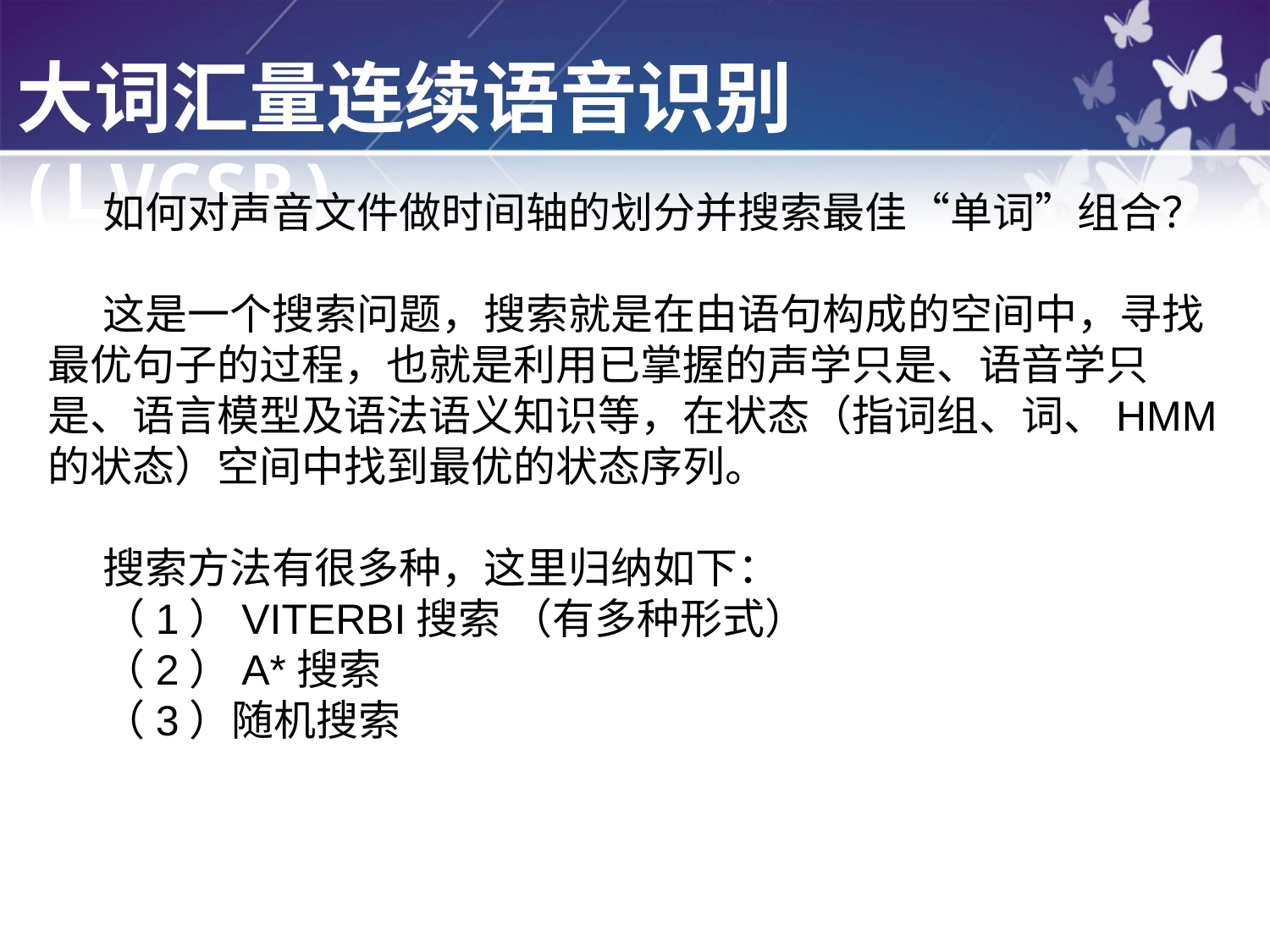

大词汇量连续语音识别 (LVCSR)

如何对声音文件做时间轴的划分并搜索最佳“单词”组合？

这是一个搜索问题，搜索就是在由语句构成的空间中，寻找最优句子的过程，也就是利用已掌握的声学只是、语音学只是、语言模型及语法语义知识等，在状态（指词组、词、HMM的状态）空间中找到最优的状态序列。

搜索方法有很多种，这里归纳如下：
（1）VITERBI搜索 （有多种形式）
（2）A*搜索
（3）随机搜索